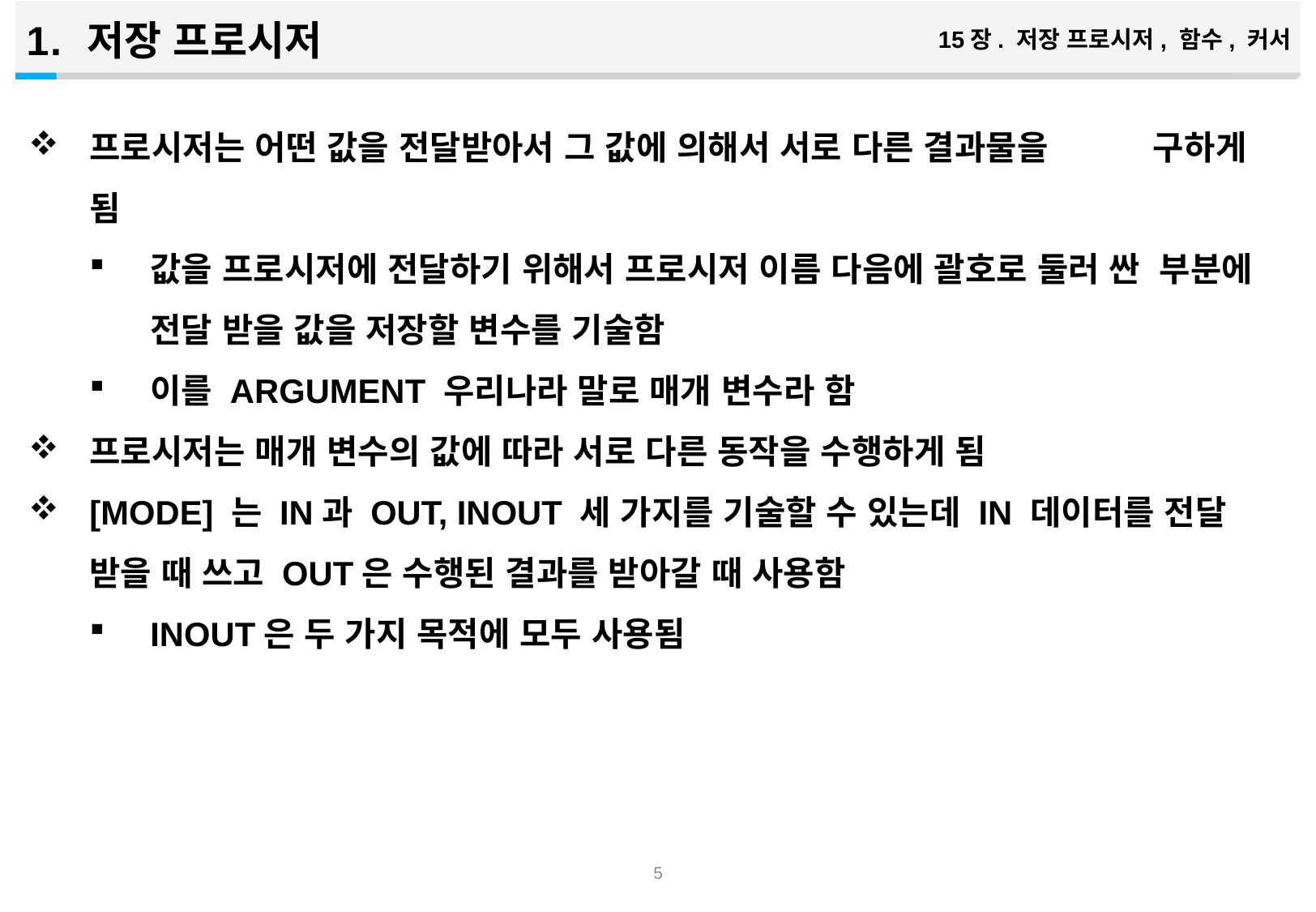

저장 프로시저
15장. 저장 프로시저, 함수, 커서
프로시저는 어떤 값을 전달받아서 그 값에 의해서 서로 다른 결과물을           구하게 됨
값을 프로시저에 전달하기 위해서 프로시저 이름 다음에 괄호로 둘러 싼  부분에 전달 받을 값을 저장할 변수를 기술함
이를 ARGUMENT 우리나라 말로 매개 변수라 함
프로시저는 매개 변수의 값에 따라 서로 다른 동작을 수행하게 됨
[MODE] 는 IN과 OUT, INOUT 세 가지를 기술할 수 있는데 IN 데이터를 전달 받을 때 쓰고 OUT은 수행된 결과를 받아갈 때 사용함
INOUT은 두 가지 목적에 모두 사용됨
5